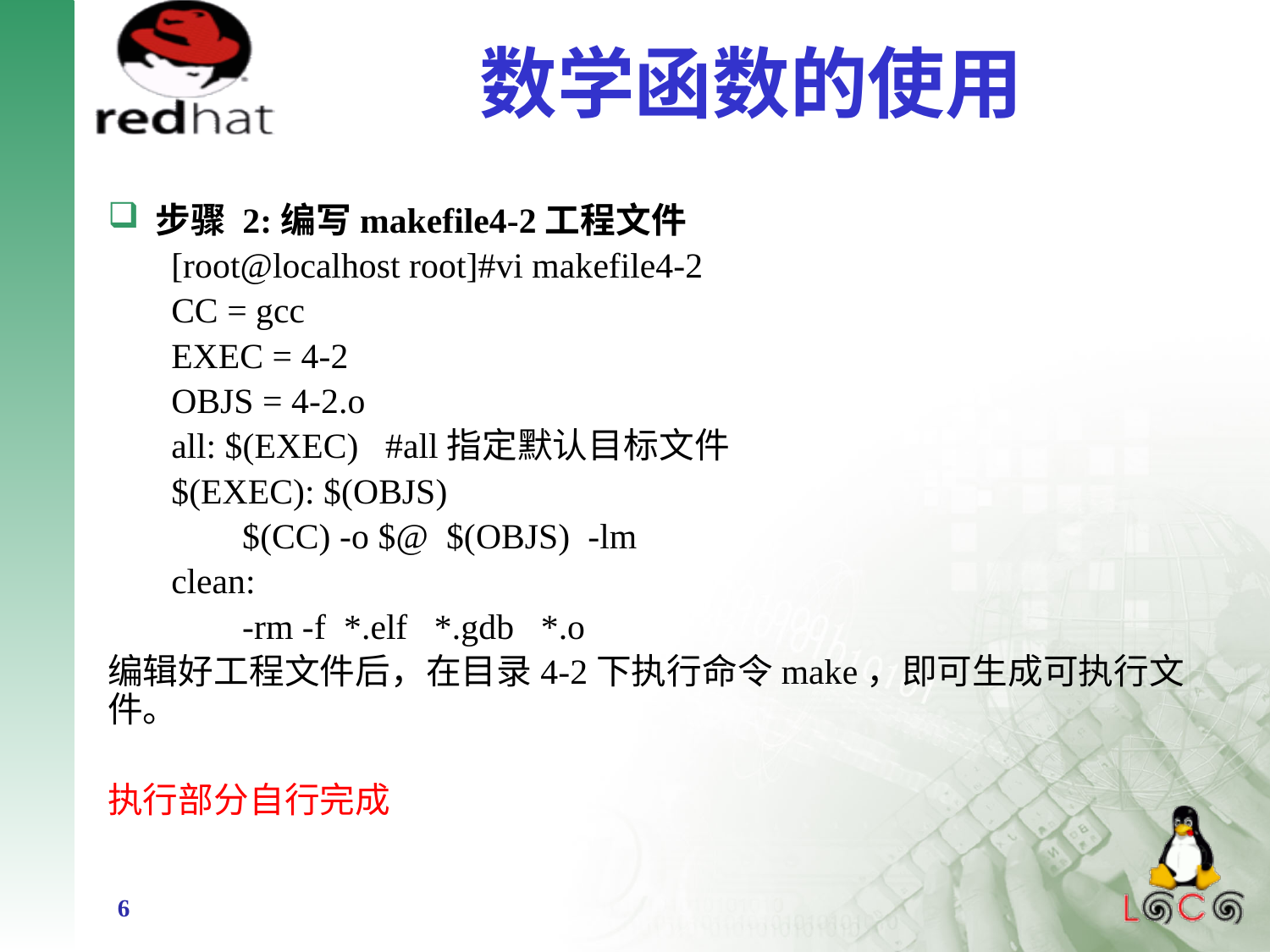

# 数学函数的使用
步骤 2:编写makefile4-2工程文件
[root@localhost root]#vi makefile4-2
CC = gcc
EXEC = 4-2
OBJS = 4-2.o
all: $(EXEC)   #all指定默认目标文件
$(EXEC): $(OBJS)
        $(CC) -o $@  $(OBJS)  -lm
clean:
        -rm -f  *.elf   *.gdb   *.o
编辑好工程文件后，在目录4-2下执行命令make，即可生成可执行文件。

执行部分自行完成

6